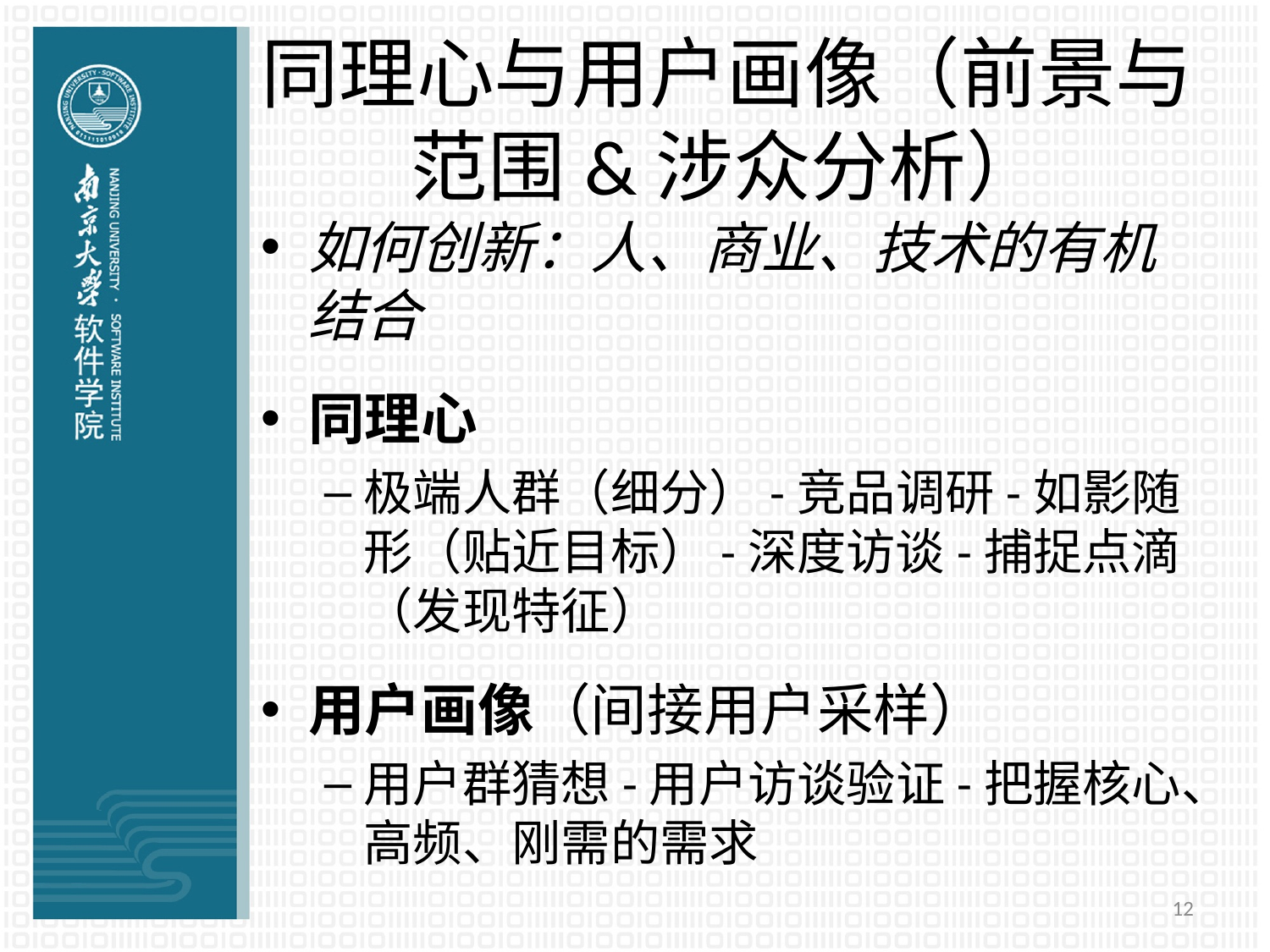

# 同理心与用户画像（前景与范围&涉众分析）
如何创新：人、商业、技术的有机结合

同理心
极端人群（细分）-竞品调研-如影随形（贴近目标）-深度访谈-捕捉点滴（发现特征）

用户画像（间接用户采样）
用户群猜想-用户访谈验证-把握核心、高频、刚需的需求

12